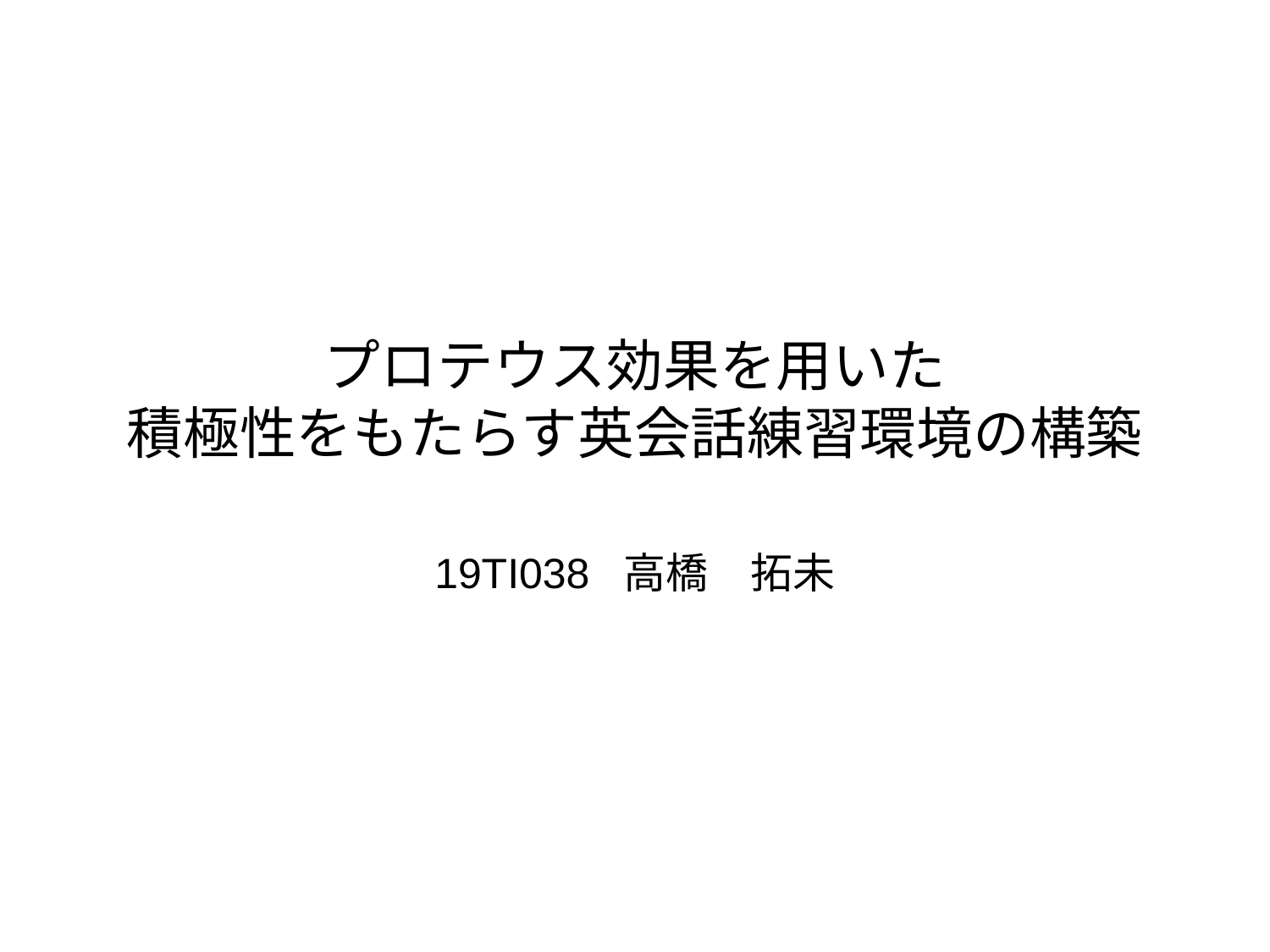

# プロテウス効果を用いた 積極性をもたらす英会話練習環境の構築
19TI038  高橋　拓未